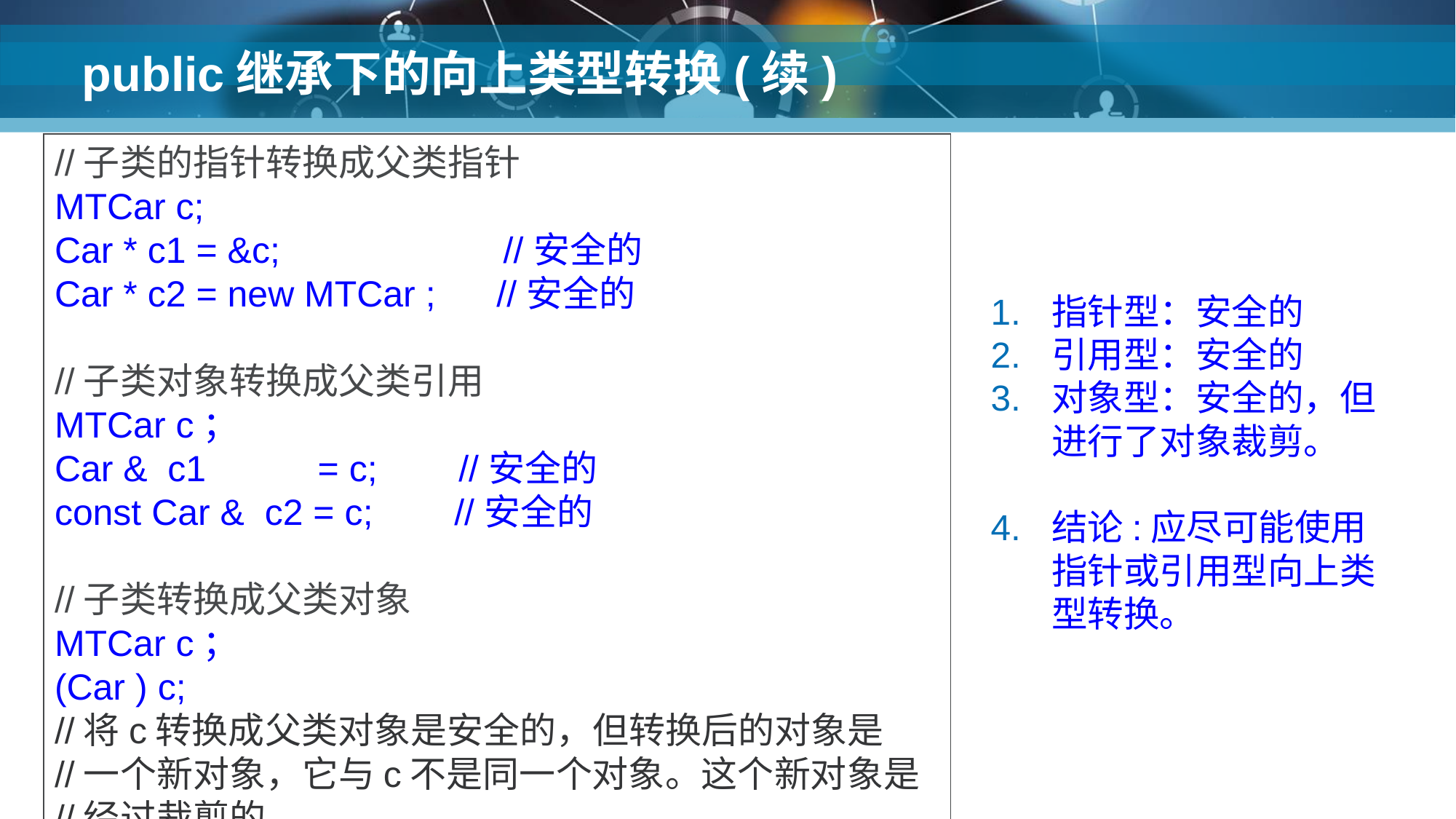

# public继承下的向上类型转换(续)
//子类的指针转换成父类指针
MTCar c;
Car * c1 = &c;                      //安全的
Car * c2 = new MTCar ;      //安全的
//子类对象转换成父类引用
MTCar c；
Car &  c1           = c;        //安全的
const Car &  c2 = c;        //安全的

//子类转换成父类对象
MTCar c；
(Car ) c;
//将c转换成父类对象是安全的，但转换后的对象是
//一个新对象，它与c不是同一个对象。这个新对象是
//经过裁剪的。
指针型：安全的
引用型：安全的
对象型：安全的，但进行了对象裁剪。
结论:应尽可能使用指针或引用型向上类型转换。